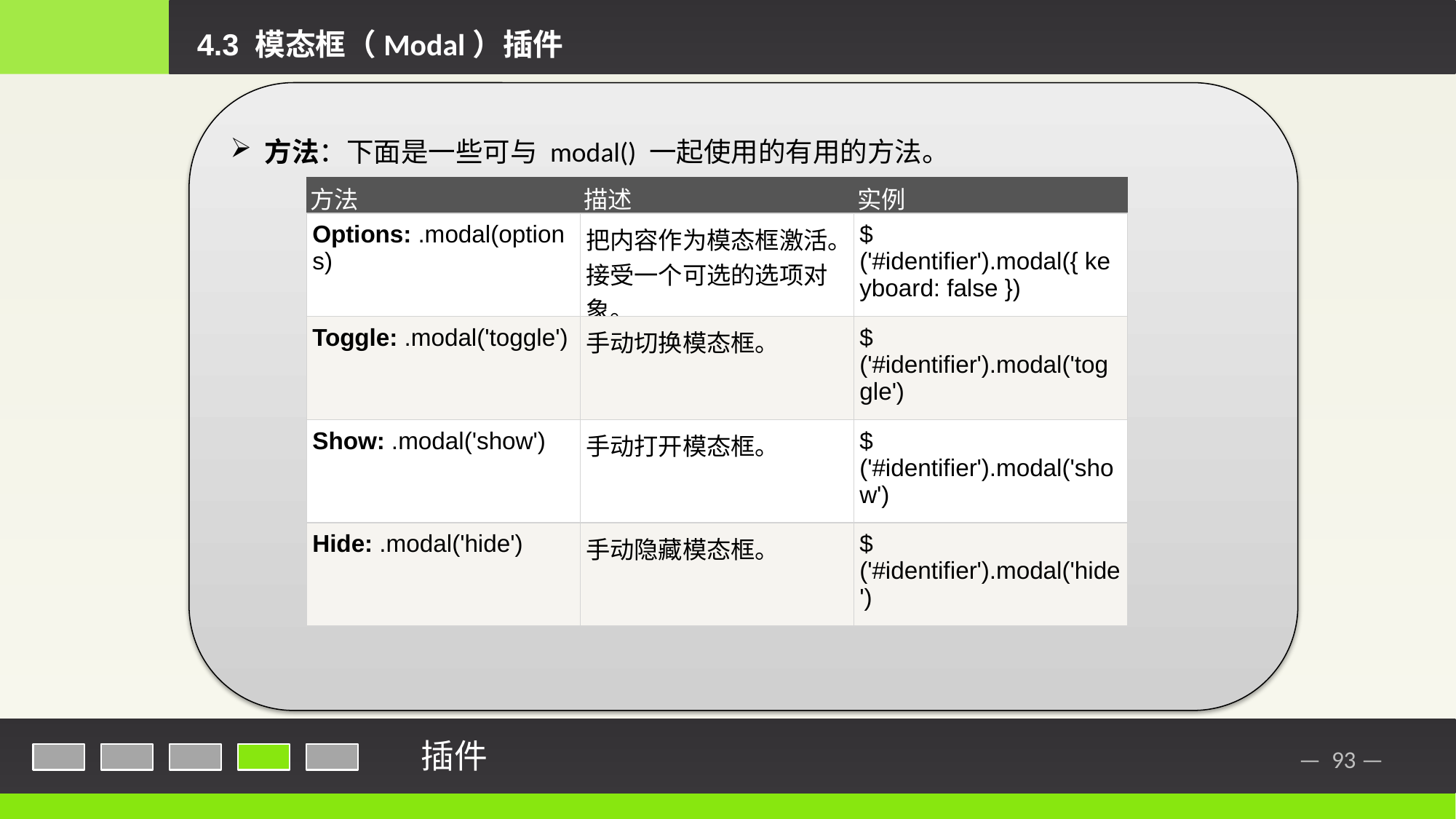

4.3 模态框（Modal）插件
方法：下面是一些可与 modal() 一起使用的有用的方法。
| 方法 | 描述 | 实例 |
| --- | --- | --- |
| Options: .modal(options) | 把内容作为模态框激活。接受一个可选的选项对象。 | $('#identifier').modal({ keyboard: false }) |
| Toggle: .modal('toggle') | 手动切换模态框。 | $('#identifier').modal('toggle') |
| Show: .modal('show') | 手动打开模态框。 | $('#identifier').modal('show') |
| Hide: .modal('hide') | 手动隐藏模态框。 | $('#identifier').modal('hide') |